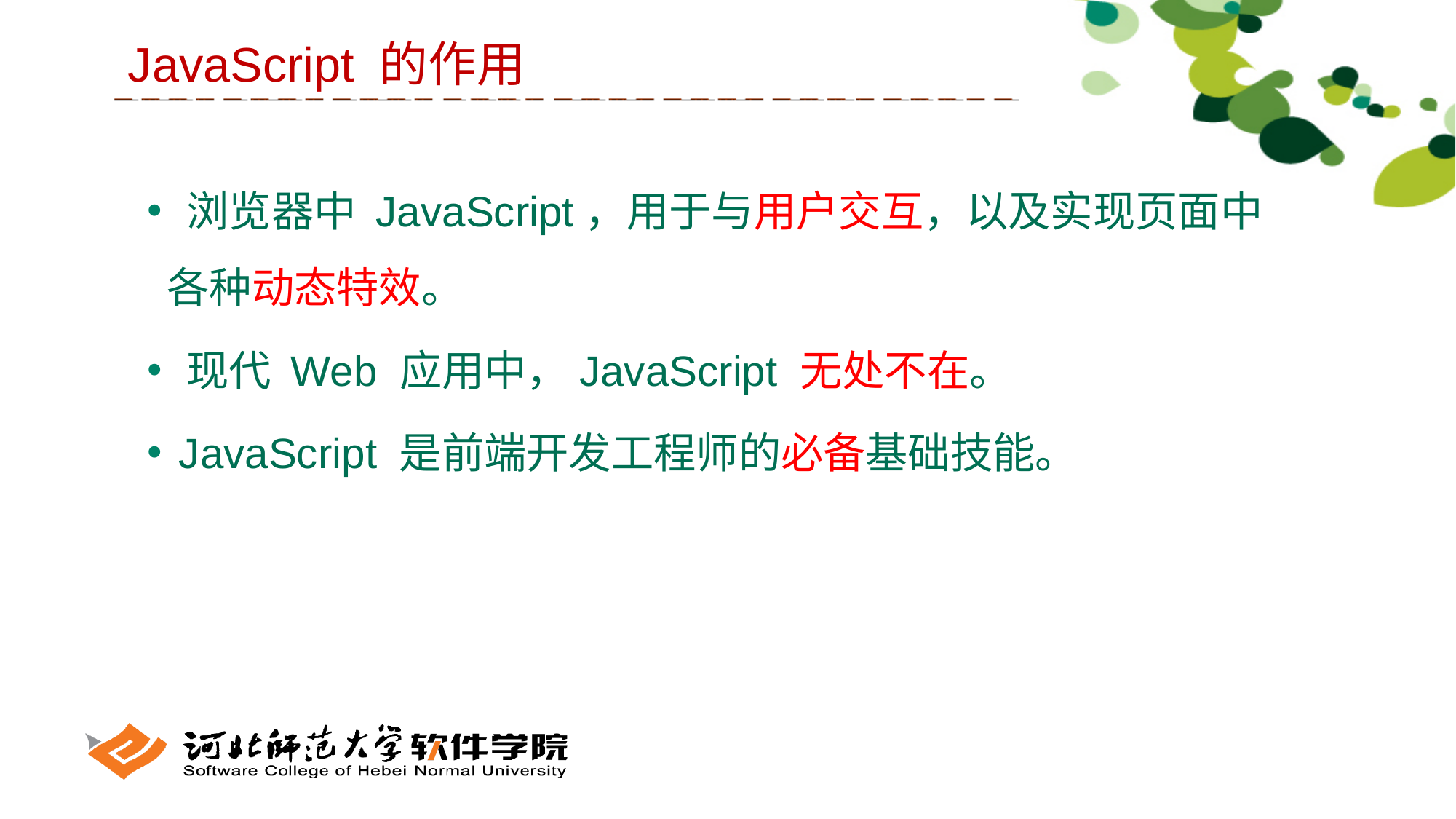

JavaScript 的作用
 浏览器中 JavaScript，用于与用户交互，以及实现页面中各种动态特效。
 现代 Web 应用中，JavaScript 无处不在。
 JavaScript 是前端开发工程师的必备基础技能。